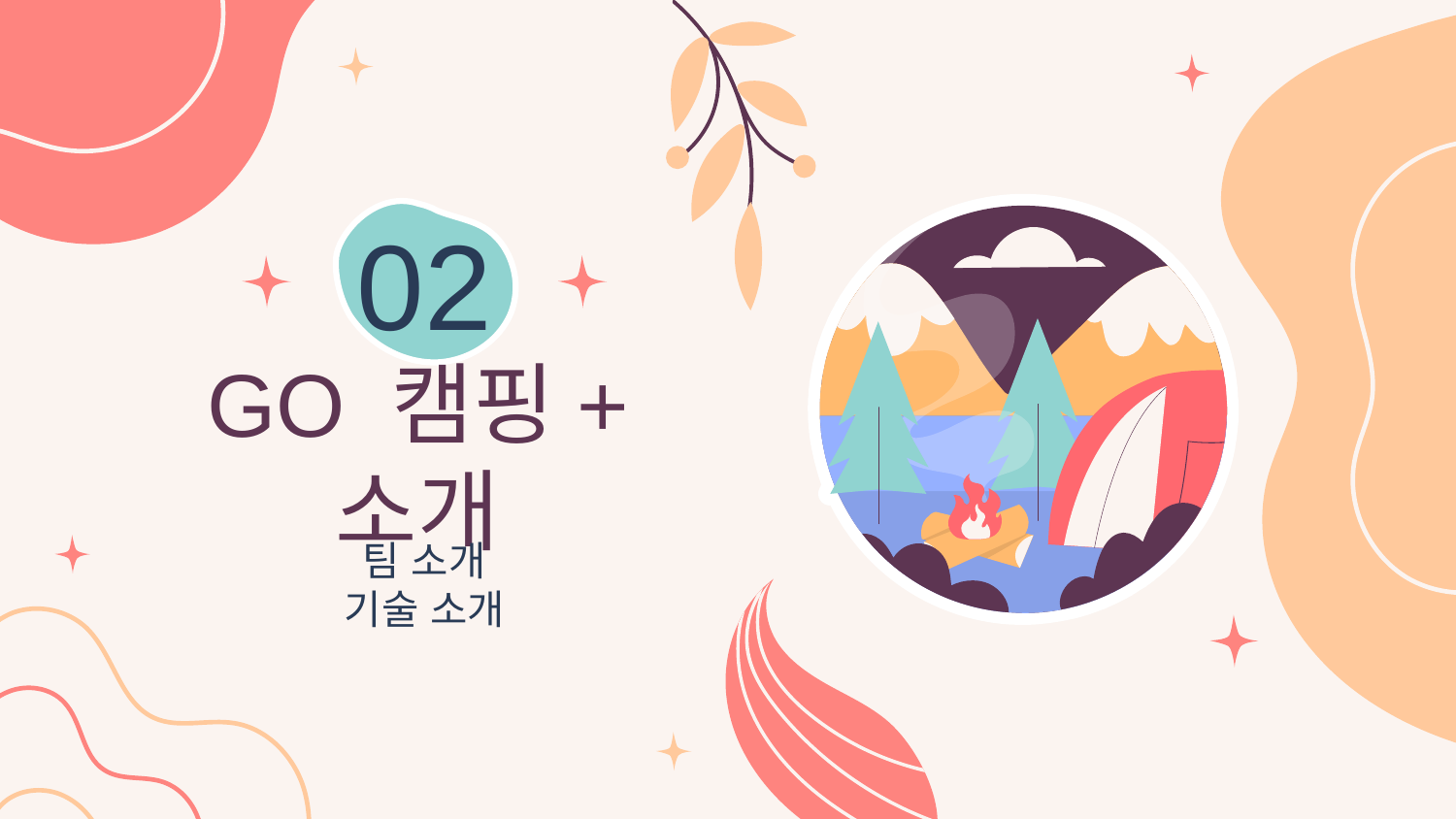

02

# GO 캠핑+ 소개
팀 소개
기술 소개